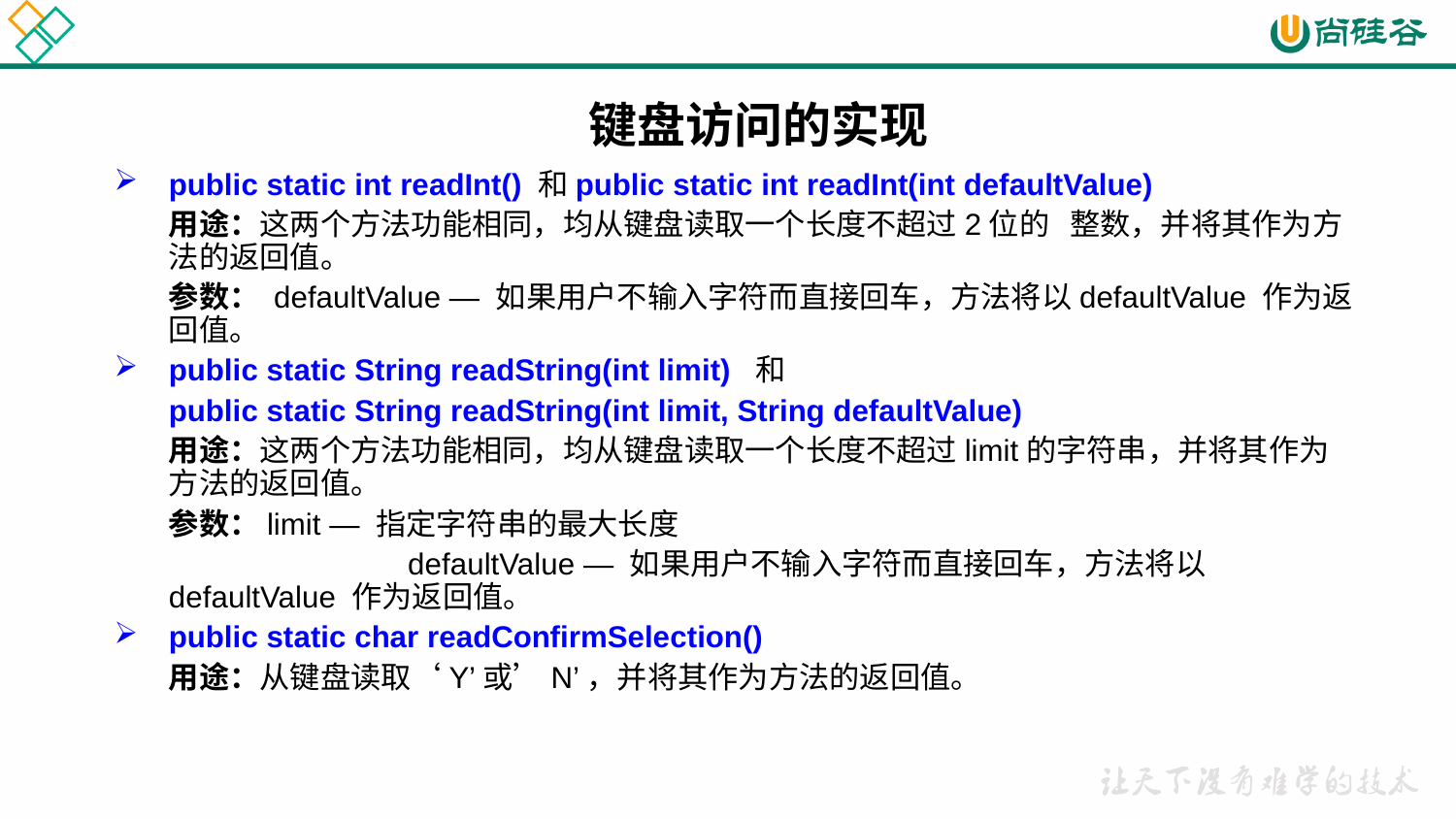

# 键盘访问的实现
public static int readInt() 和public static int readInt(int defaultValue)
	用途：这两个方法功能相同，均从键盘读取一个长度不超过2位的   整数，并将其作为方法的返回值。
	参数： defaultValue — 如果用户不输入字符而直接回车，方法将以defaultValue 作为返回值。
public static String readString(int limit)  和
	public static String readString(int limit, String defaultValue)
	用途：这两个方法功能相同，均从键盘读取一个长度不超过limit的字符串，并将其作为方法的返回值。
	参数：limit — 指定字符串的最大长度
		           defaultValue — 如果用户不输入字符而直接回车，方法将以defaultValue 作为返回值。
public static char readConfirmSelection()
	用途：从键盘读取‘Y’或’N’，并将其作为方法的返回值。